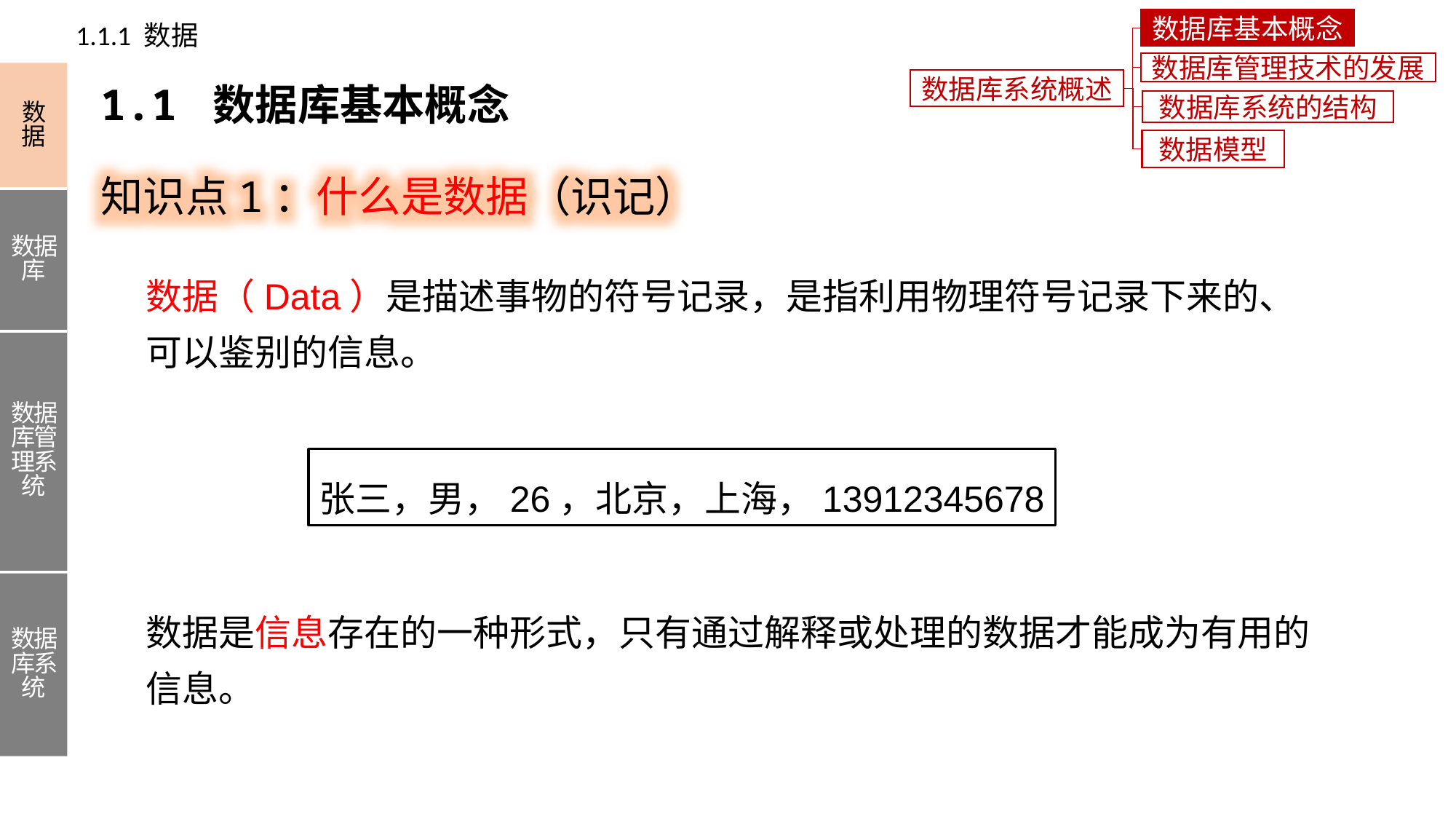

数据库基本概念
1.1.1 数据
数据库管理技术的发展
数据
数据库
数据库管理系统
数据库系统
数据库系统概述
1.1 数据库基本概念
数据库系统的结构
知识点1：什么是数据（识记）
数据模型
数据（Data）是描述事物的符号记录，是指利用物理符号记录下来的、可以鉴别的信息。

数据是信息存在的一种形式，只有通过解释或处理的数据才能成为有用的信息。
张三，男，26，北京，上海，13912345678